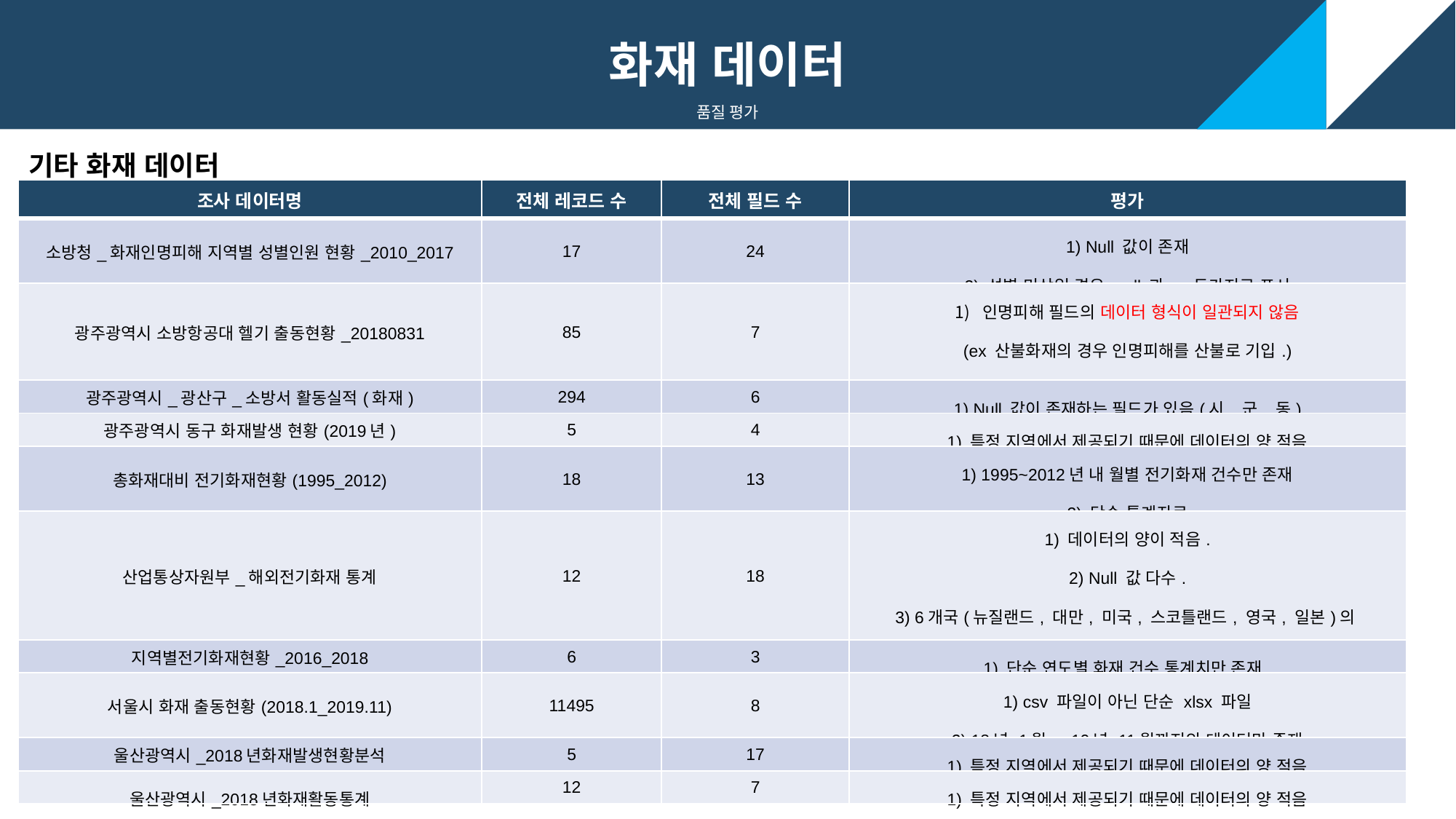

화재 데이터
품질 평가

기타 화재 데이터
| 조사 데이터명 | 전체 레코드 수 | 전체 필드 수 | 평가 |
| --- | --- | --- | --- |
| 소방청\_화재인명피해 지역별 성별인원 현황\_2010\_2017 | 17 | 24 | 1) Null 값이 존재 2) 성별 미상일 경우 null 과 - 두가지로 표시 |
| 광주광역시 소방항공대 헬기 출동현황\_20180831 | 85 | 7 | 인명피해 필드의 데이터 형식이 일관되지 않음 (ex 산불화재의 경우 인명피해를 산불로 기입.) 2) 인명피해 필드에 Null 값 존재 |
| 광주광역시\_광산구\_소방서 활동실적(화재) | 294 | 6 | 1) Null 값이 존재하는 필드가 있음(시, 군, 동) |
| 광주광역시 동구 화재발생 현황(2019년) | 5 | 4 | 1) 특정 지역에서 제공되기 때문에 데이터의 양 적음 |
| 총화재대비 전기화재현황(1995\_2012) | 18 | 13 | 1) 1995~2012년 내 월별 전기화재 건수만 존재 2) 단순 통계자료 |
| 산업통상자원부\_해외전기화재 통계 | 12 | 18 | 1) 데이터의 양이 적음. 2) Null 값 다수. 3) 6개국(뉴질랜드, 대만, 미국, 스코틀랜드, 영국, 일본)의 단순 전기화재 통계자료. |
| 지역별전기화재현황\_2016\_2018 | 6 | 3 | 1) 단순 연도별 화재 건수 통계치만 존재. |
| 서울시 화재 출동현황(2018.1\_2019.11) | 11495 | 8 | 1) csv 파일이 아닌 단순 xlsx 파일 2) 18년 1월 ~ 19년 11월까지의 데이터만 존재 |
| 울산광역시\_2018년화재발생현황분석 | 5 | 17 | 1) 특정 지역에서 제공되기 때문에 데이터의 양 적음 |
| 울산광역시\_2018년화재활동통계 | 12 | 7 | 1) 특정 지역에서 제공되기 때문에 데이터의 양 적음 |